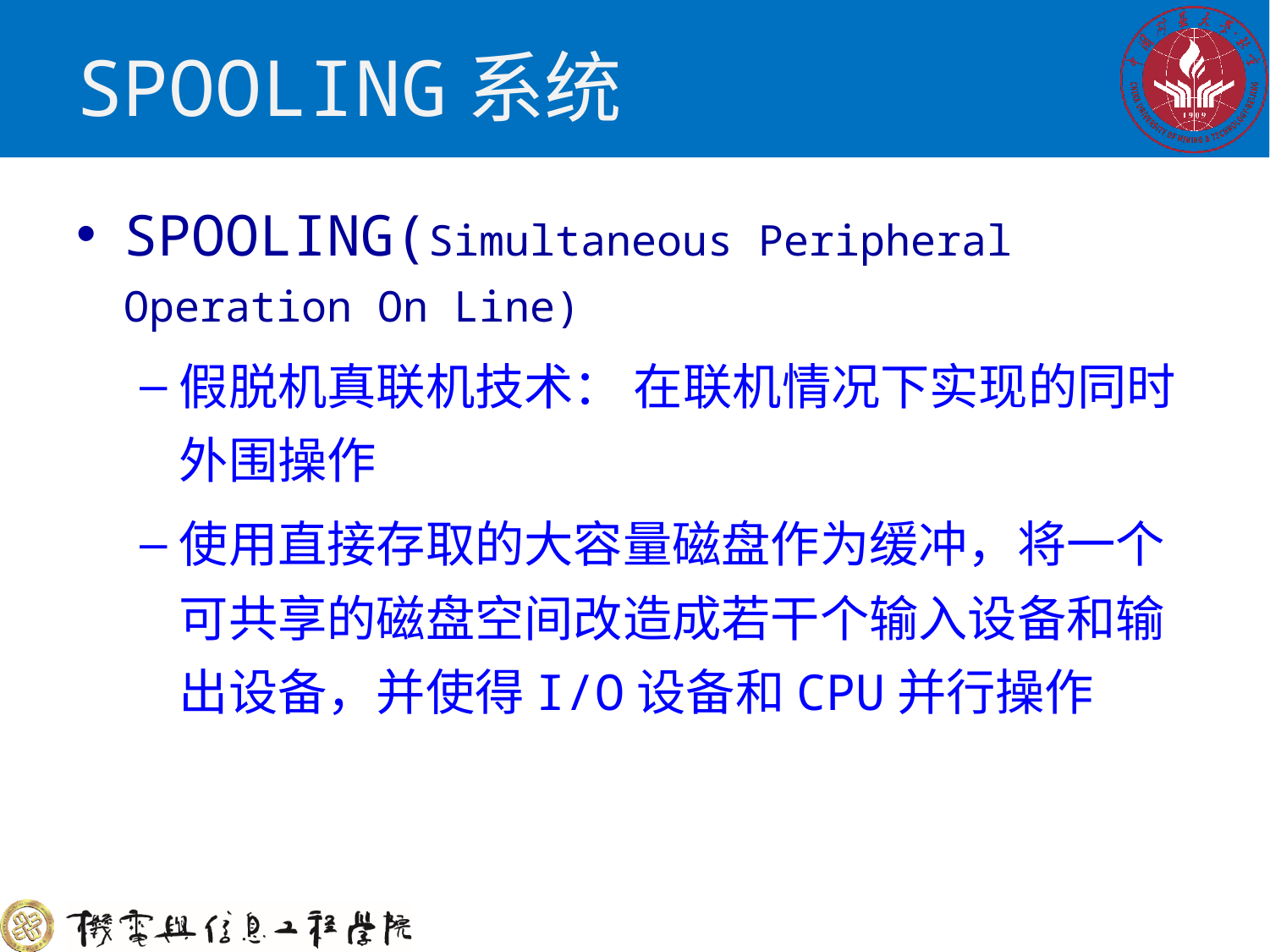

# SPOOLING系统
SPOOLING(Simultaneous Peripheral Operation On Line)
假脱机真联机技术： 在联机情况下实现的同时外围操作
使用直接存取的大容量磁盘作为缓冲，将一个可共享的磁盘空间改造成若干个输入设备和输出设备，并使得I/O设备和CPU并行操作